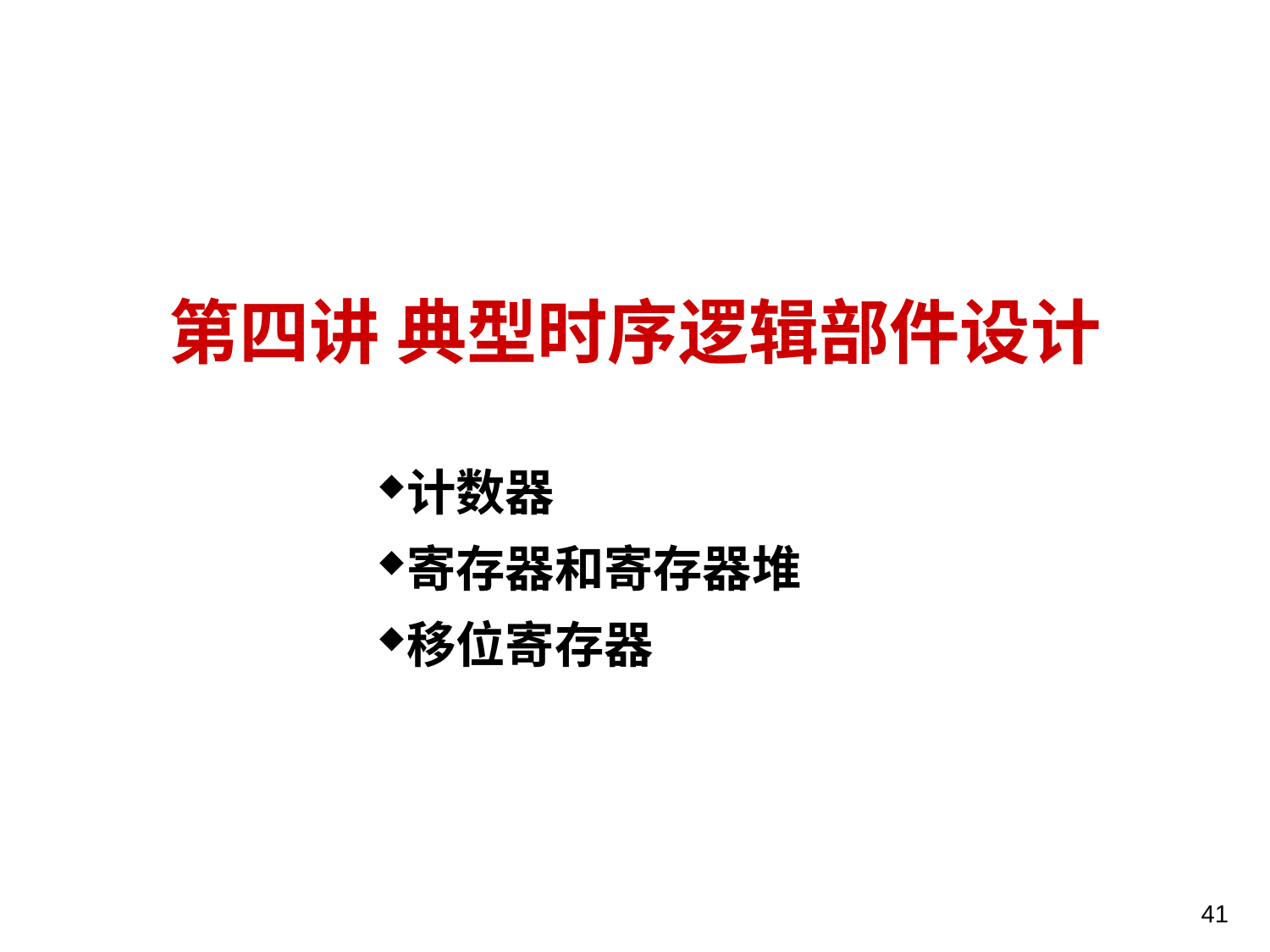

# 第四讲 典型时序逻辑部件设计
计数器
寄存器和寄存器堆
移位寄存器

41